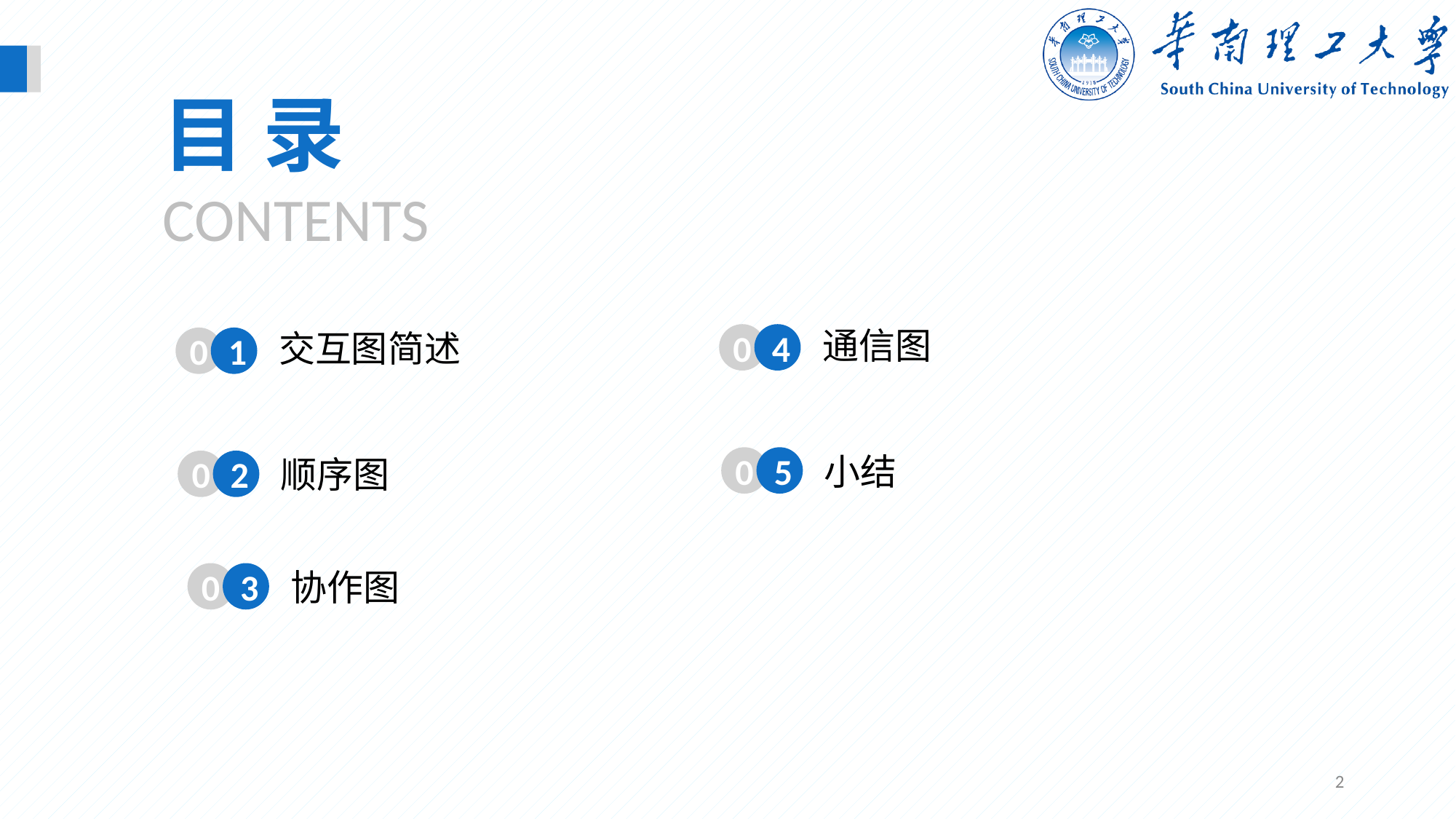

目 录
CONTENTS
通信图
0
4
交互图简述
0
1
小结
0
5
顺序图
0
2
协作图
0
3
2